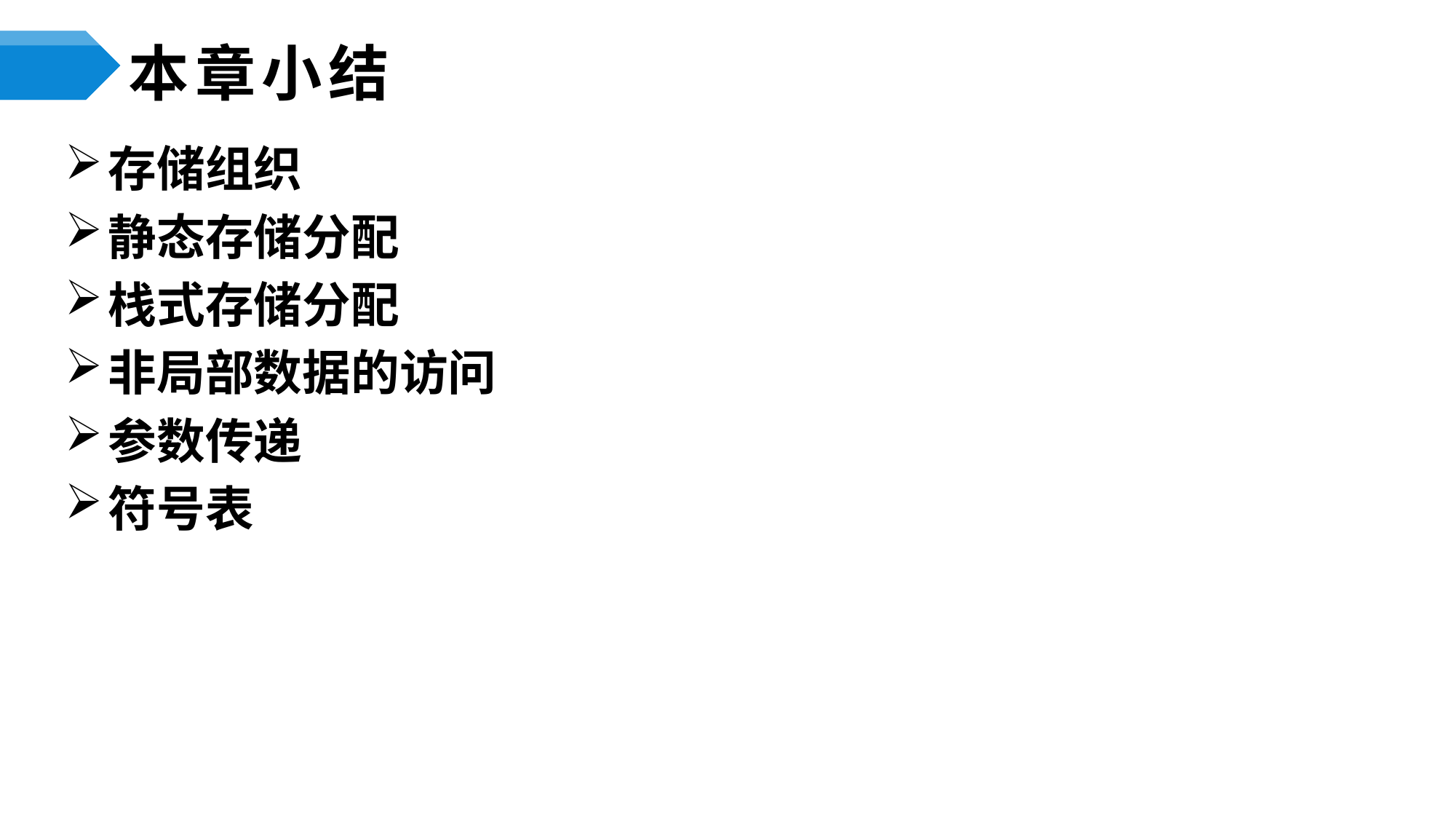

# 本章小结
存储组织
静态存储分配
栈式存储分配
非局部数据的访问
参数传递
符号表